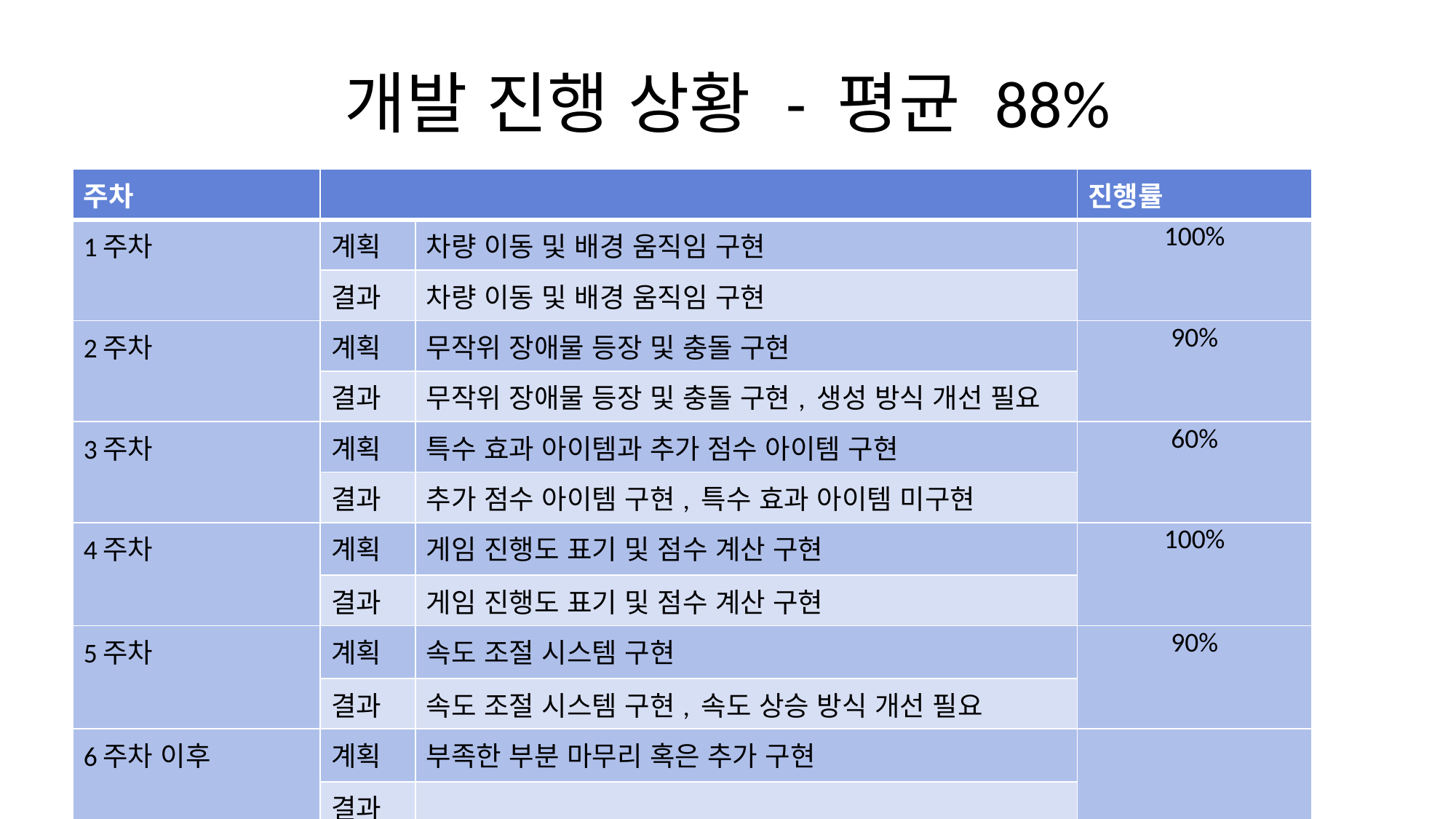

# 개발 진행 상황 - 평균 88%
| 주차 |  |  | 진행률 |
| --- | --- | --- | --- |
| 1주차 | 계획 | 차량 이동 및 배경 움직임 구현 | 100% |
|  | 결과 | 차량 이동 및 배경 움직임 구현 |  |
| 2주차 | 계획 | 무작위 장애물 등장 및 충돌 구현 | 90% |
|  | 결과 | 무작위 장애물 등장 및 충돌 구현, 생성 방식 개선 필요 |  |
| 3주차 | 계획 | 특수 효과 아이템과 추가 점수 아이템 구현 | 60% |
|  | 결과 | 추가 점수 아이템 구현, 특수 효과 아이템 미구현 |  |
| 4주차 | 계획 | 게임 진행도 표기 및 점수 계산 구현 | 100% |
|  | 결과 | 게임 진행도 표기 및 점수 계산 구현 |  |
| 5주차 | 계획 | 속도 조절 시스템 구현 | 90% |
|  | 결과 | 속도 조절 시스템 구현, 속도 상승 방식 개선 필요 |  |
| 6주차 이후 | 계획 | 부족한 부분 마무리 혹은 추가 구현 |  |
|  | 결과 |  |  |